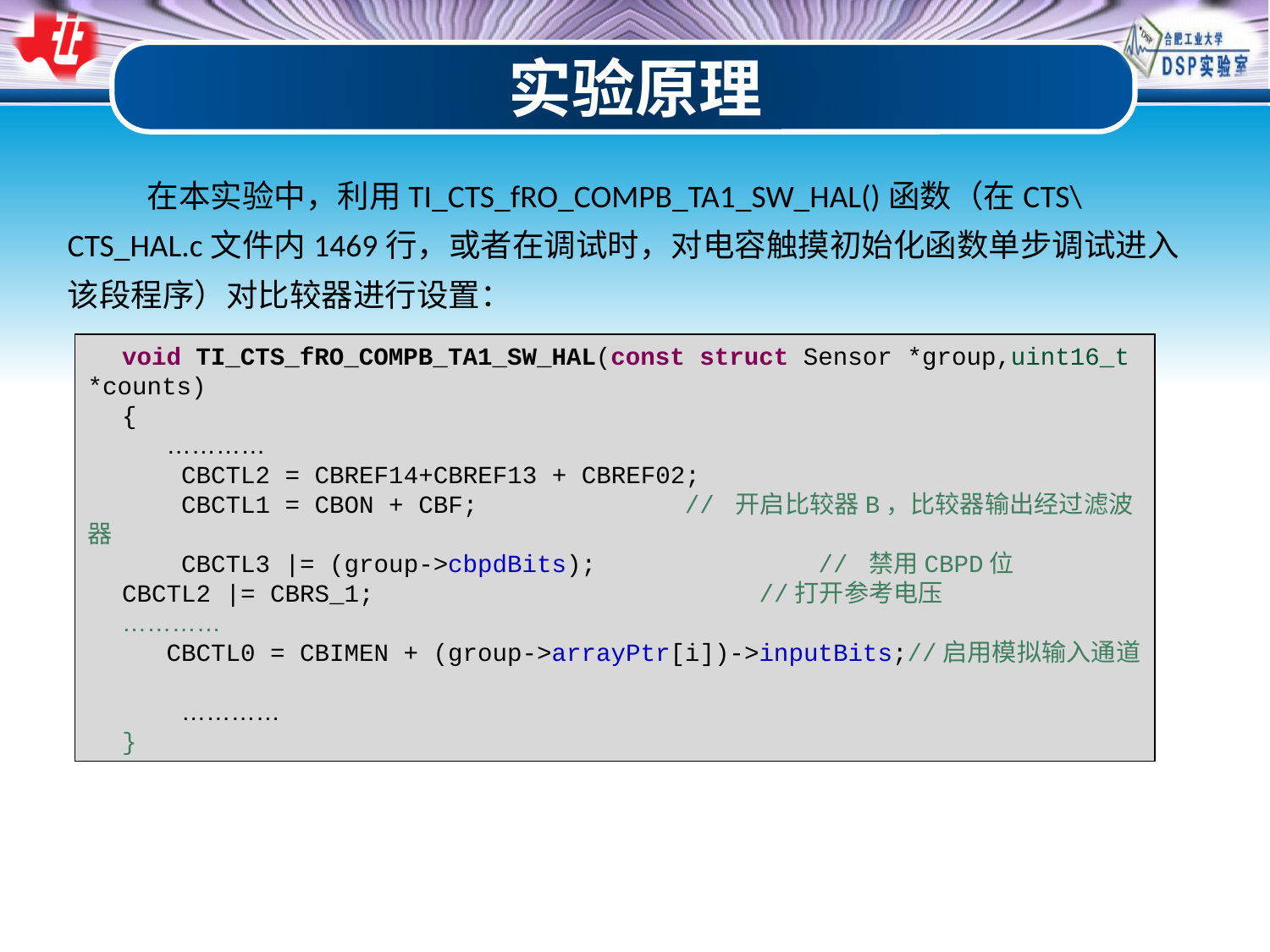

实验原理
          在本实验中，利用TI_CTS_fRO_COMPB_TA1_SW_HAL()函数（在CTS\CTS_HAL.c文件内1469行，或者在调试时，对电容触摸初始化函数单步调试进入该段程序）对比较器进行设置：
void TI_CTS_fRO_COMPB_TA1_SW_HAL(const struct Sensor *group,uint16_t *counts)
{
   …………
    CBCTL2 = CBREF14+CBREF13 + CBREF02;
    CBCTL1 = CBON + CBF;              // 开启比较器B，比较器输出经过滤波器
    CBCTL3 |= (group->cbpdBits);               // 禁用CBPD位
CBCTL2 |= CBRS_1;                          //打开参考电压
…………
   CBCTL0 = CBIMEN + (group->arrayPtr[i])->inputBits;//启用模拟输入通道
    …………
}